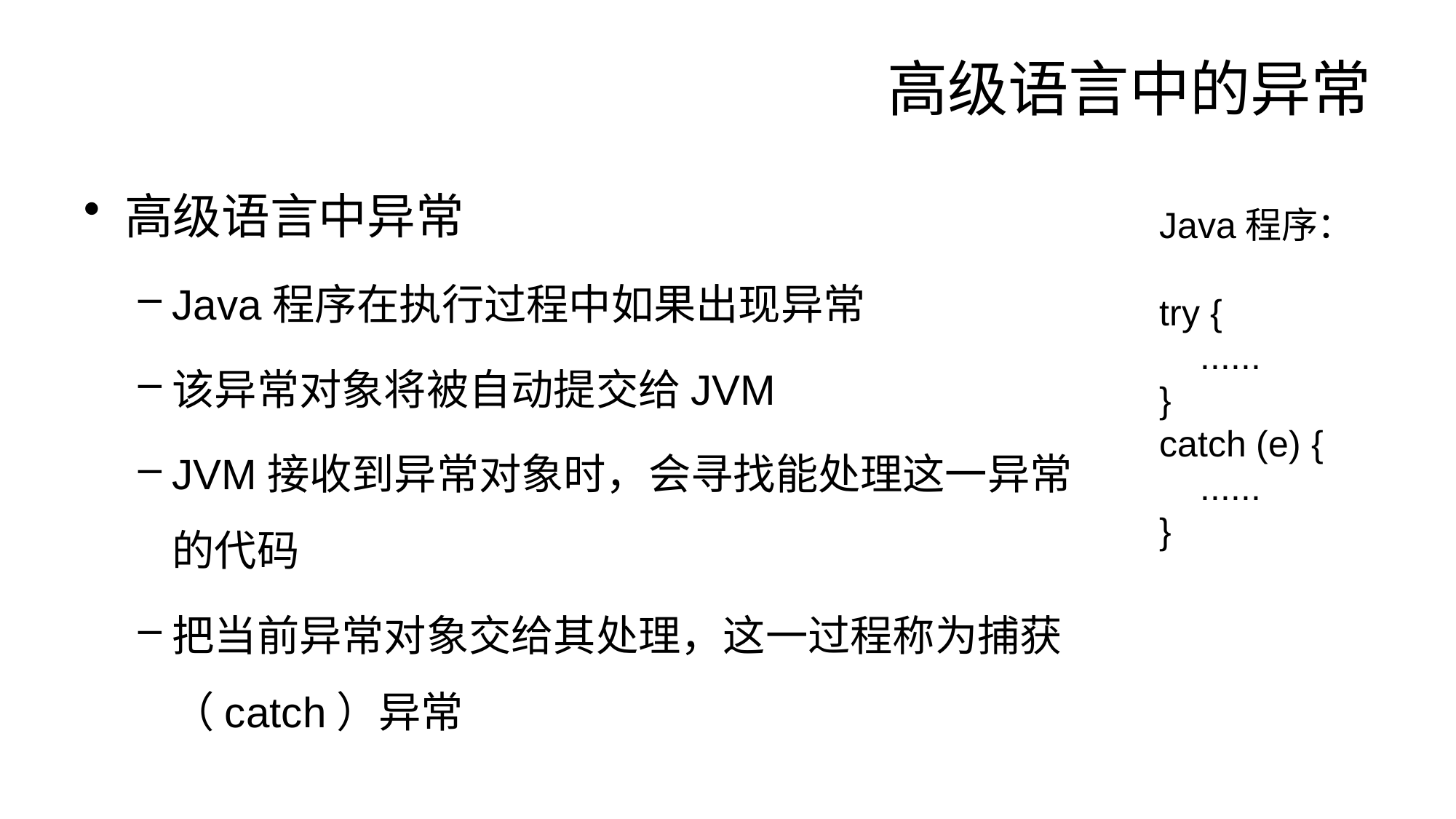

# 高级语言中的异常
高级语言中异常
Java程序在执行过程中如果出现异常
该异常对象将被自动提交给JVM
JVM接收到异常对象时，会寻找能处理这一异常的代码
把当前异常对象交给其处理，这一过程称为捕获（catch）异常
Java程序：

try {
    ......
}
catch (e) {
    ......
}